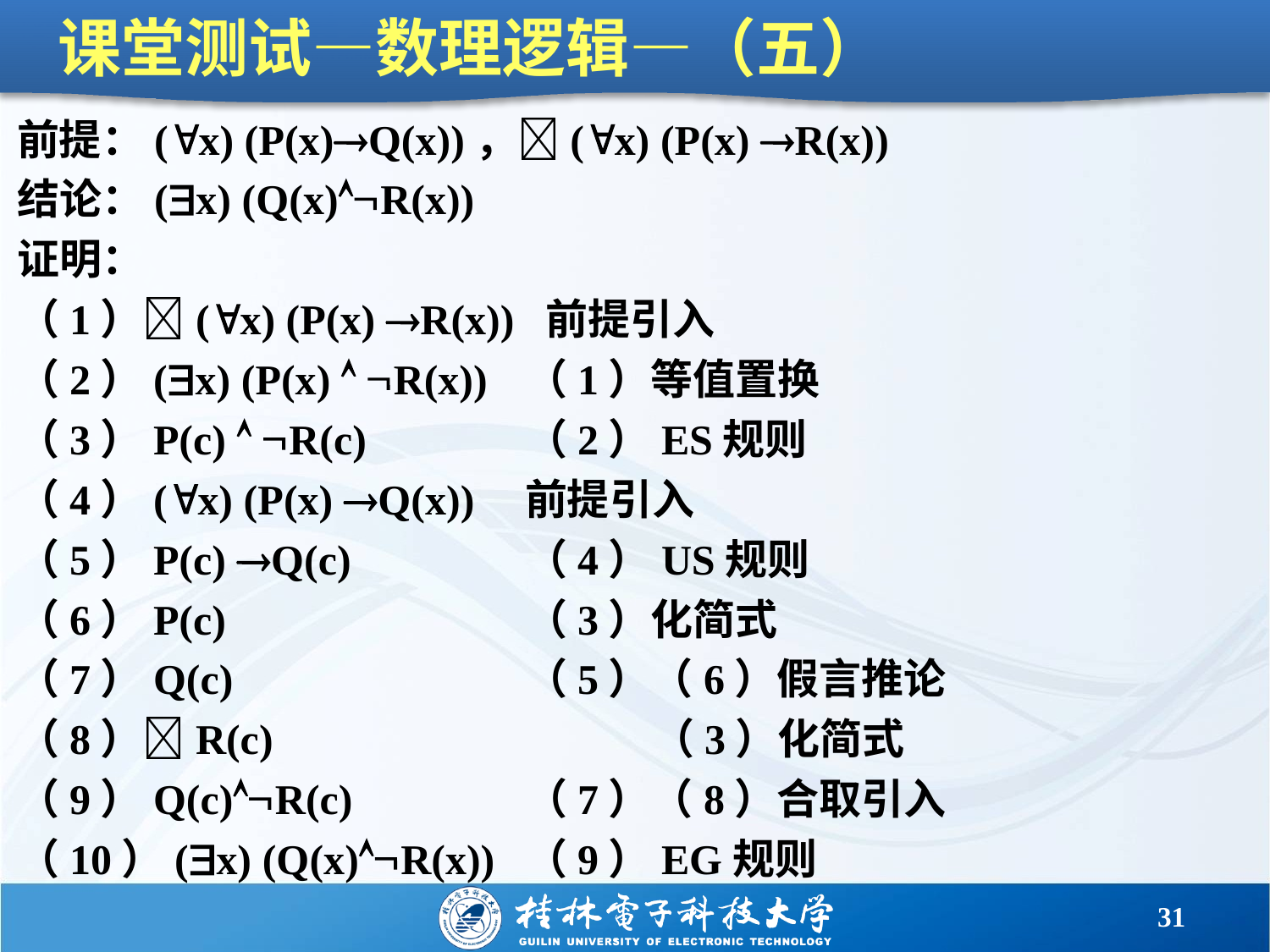

# 课堂测试—数理逻辑—（五）
前提：(∀x) (P(x)→Q(x))，¬(∀x) (P(x) →R(x))
结论：(∃x) (Q(x)∧¬R(x))
证明：
（1）¬(∀x) (P(x) →R(x))	 前提引入
（2）(∃x) (P(x) ∧ ¬R(x))	（1）等值置换
（3）P(c) ∧ ¬R(c)		（2）ES规则
（4）(∀x) (P(x) →Q(x))	前提引入
（5）P(c) →Q(c)		（4）US规则
（6）P(c)			（3）化简式
（7）Q(c)			（5）（6）假言推论
（8）¬R(c)			（3）化简式
（9）Q(c)∧¬R(c)		（7）（8）合取引入
（10）(∃x) (Q(x)∧¬R(x))	（9）EG规则